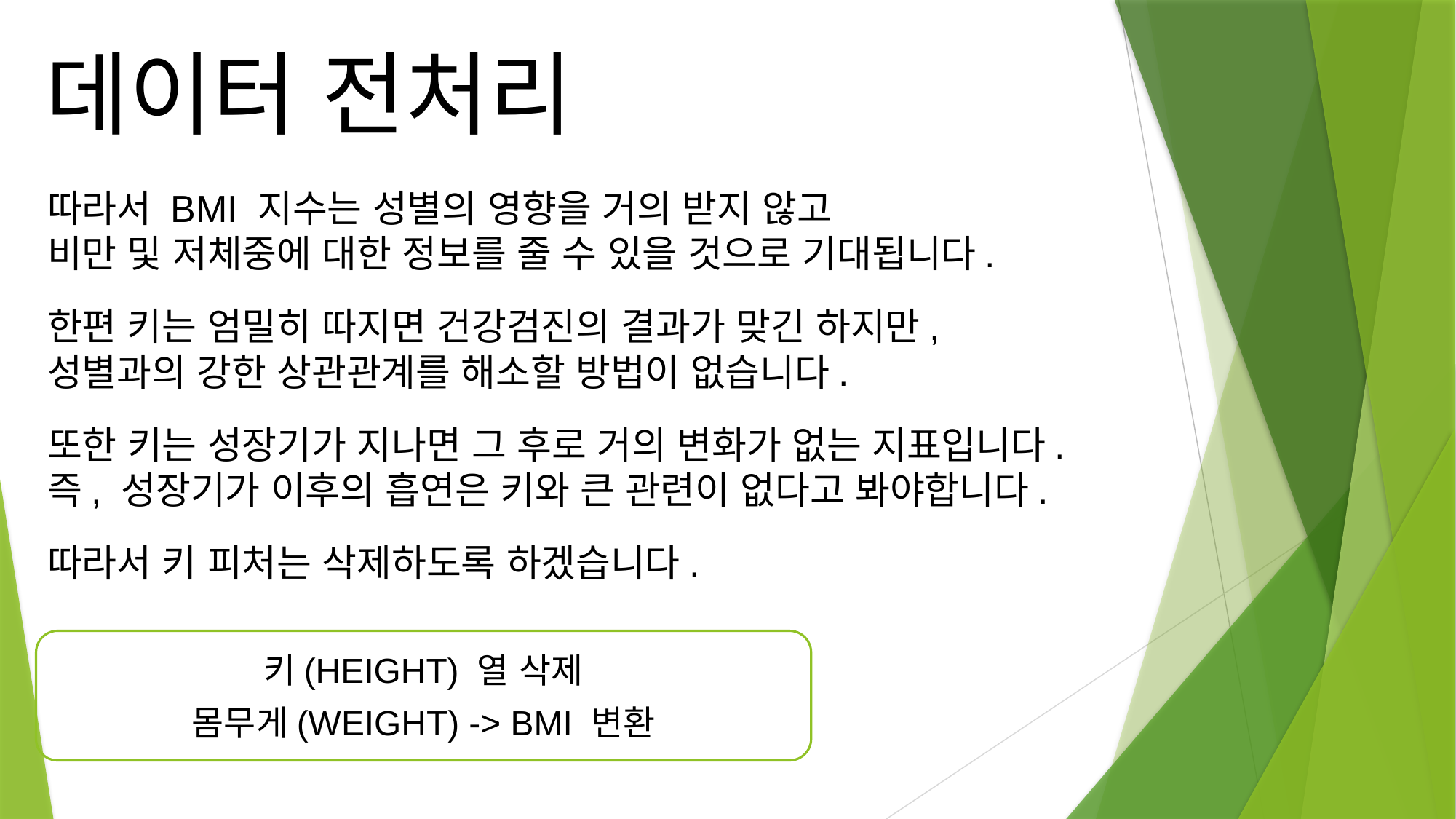

데이터 전처리
따라서 BMI 지수는 성별의 영향을 거의 받지 않고
비만 및 저체중에 대한 정보를 줄 수 있을 것으로 기대됩니다.

한편 키는 엄밀히 따지면 건강검진의 결과가 맞긴 하지만,
성별과의 강한 상관관계를 해소할 방법이 없습니다.

또한 키는 성장기가 지나면 그 후로 거의 변화가 없는 지표입니다.
즉, 성장기가 이후의 흡연은 키와 큰 관련이 없다고 봐야합니다.

따라서 키 피처는 삭제하도록 하겠습니다.
키(HEIGHT) 열 삭제

몸무게(WEIGHT) -> BMI 변환